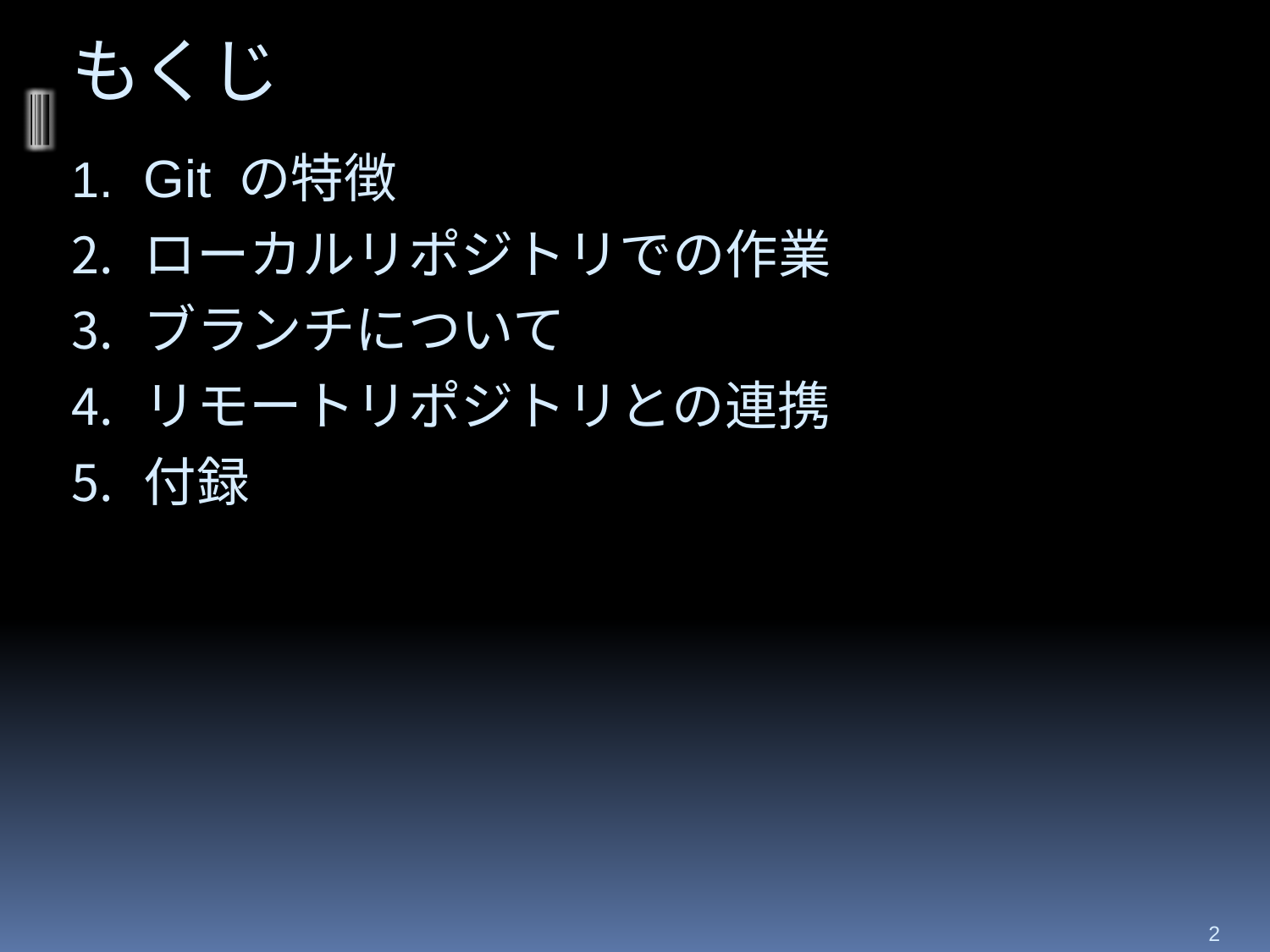

# もくじ
Git の特徴
ローカルリポジトリでの作業
ブランチについて
リモートリポジトリとの連携
付録
2